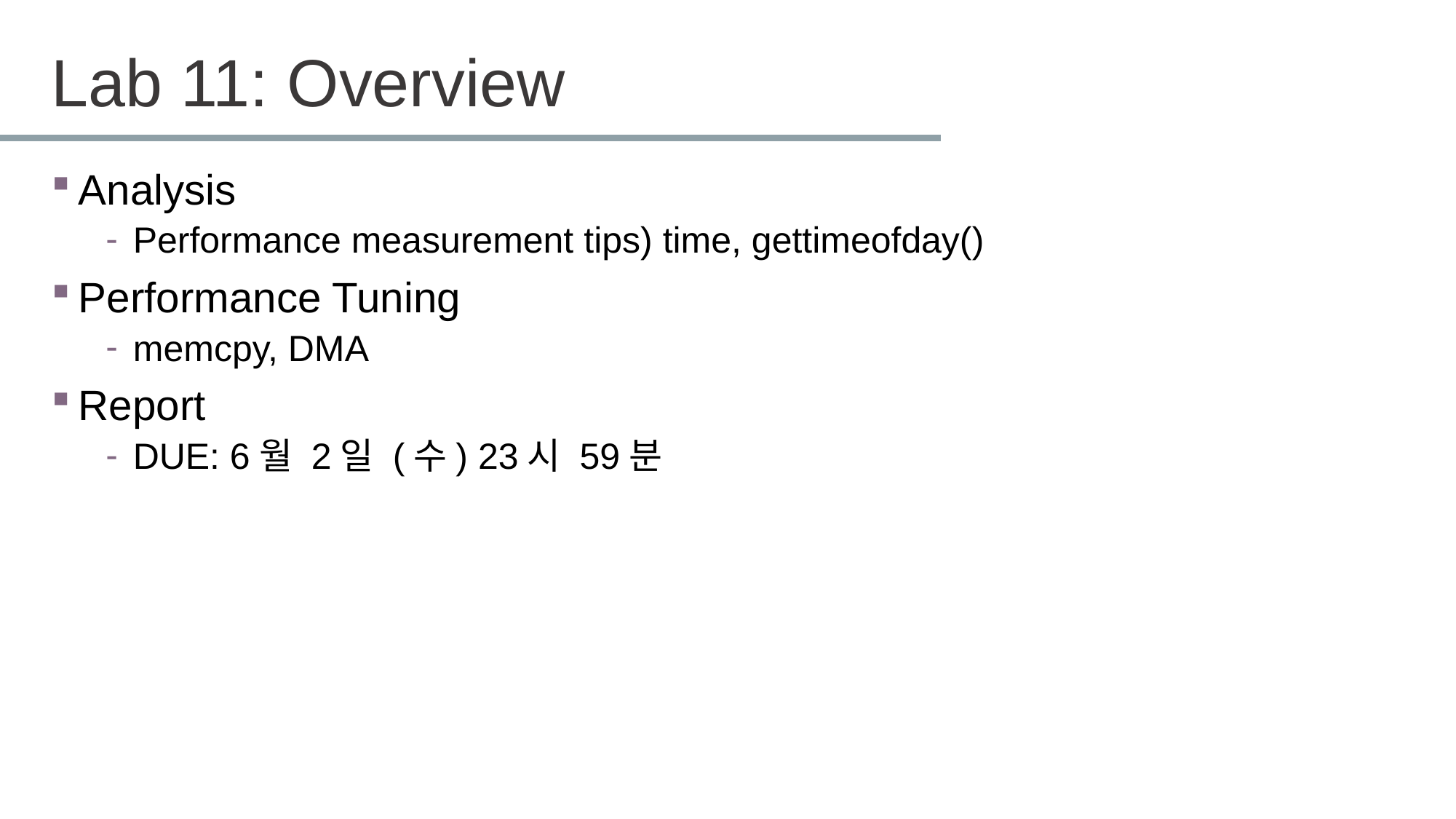

# Lab 11: Overview
Analysis
Performance measurement tips) time, gettimeofday()
Performance Tuning
memcpy, DMA
Report
DUE: 6월 2일 (수) 23시 59분